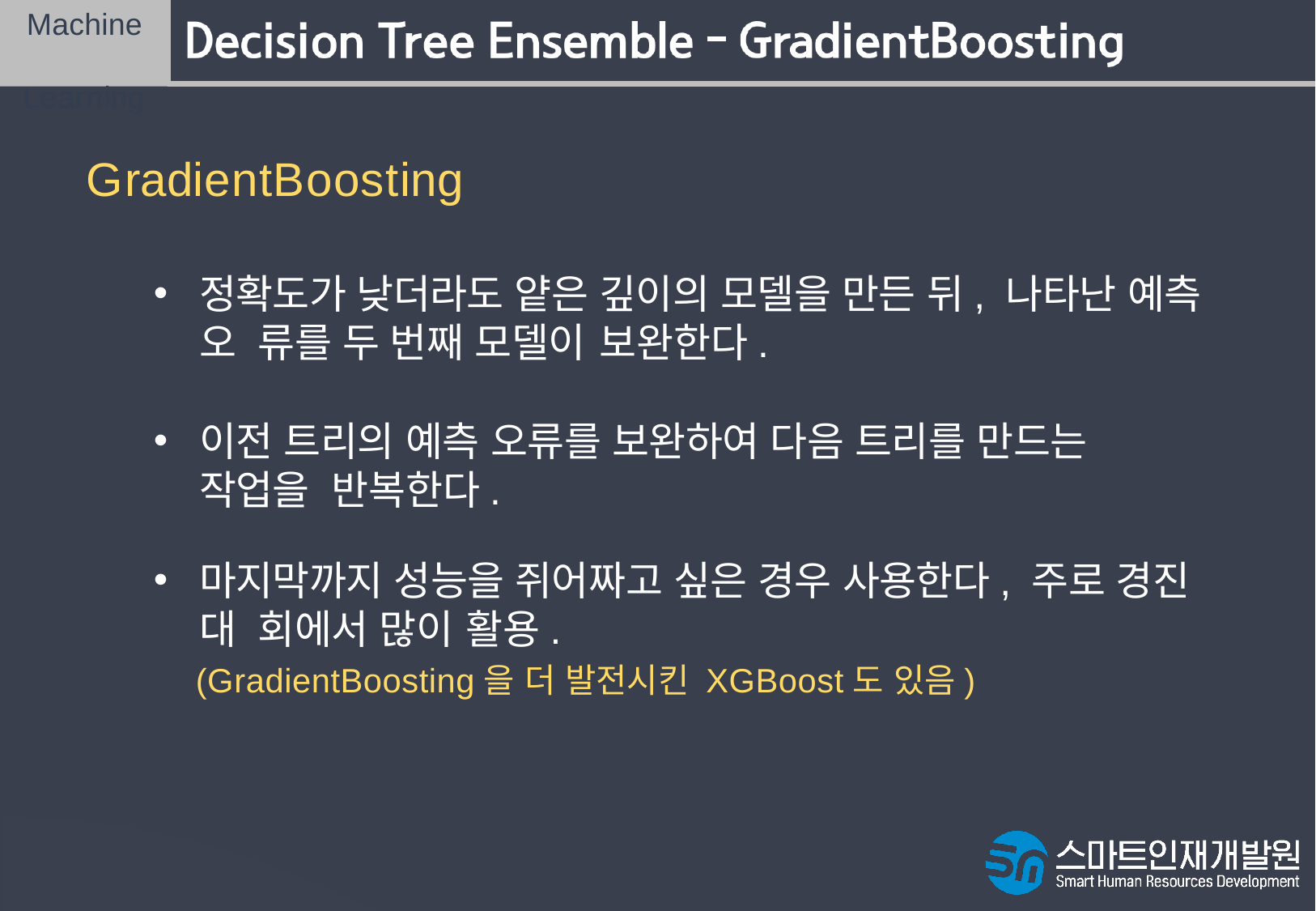

Machine  Learning

# GradientBoosting
정확도가 낮더라도 얕은 깊이의 모델을 만든 뒤, 나타난 예측 오  류를 두 번째 모델이 보완한다.

이전 트리의 예측 오류를 보완하여 다음 트리를 만드는 작업을  반복한다.

마지막까지 성능을 쥐어짜고 싶은 경우 사용한다, 주로 경진 대  회에서 많이 활용.
(GradientBoosting을 더 발전시킨 XGBoost도 있음)